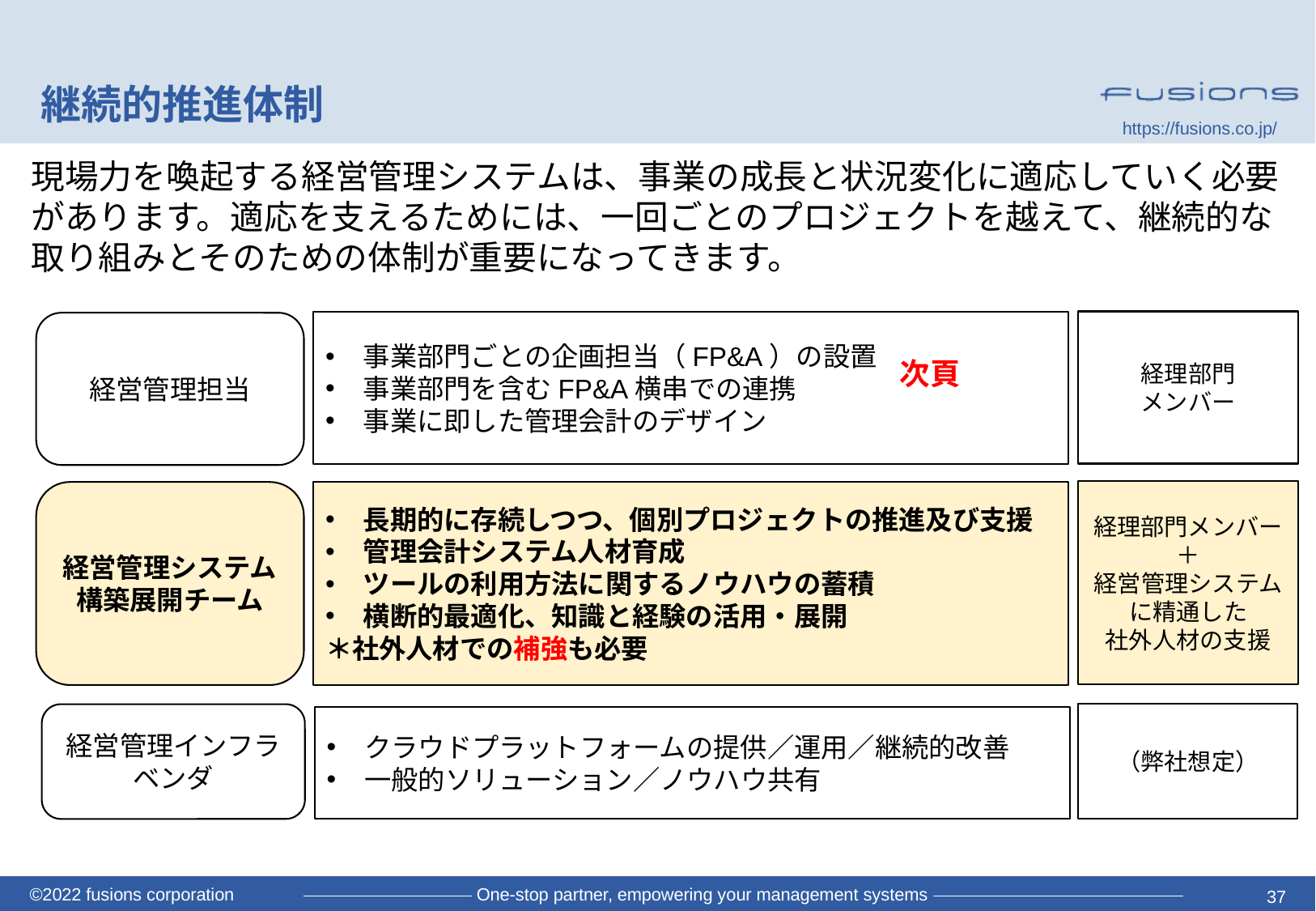

# 継続的推進体制
現場力を喚起する経営管理システムは、事業の成長と状況変化に適応していく必要があります。適応を支えるためには、一回ごとのプロジェクトを越えて、継続的な取り組みとそのための体制が重要になってきます。
経理部門
メンバー
事業部門ごとの企画担当（FP&A）の設置
事業部門を含むFP&A横串での連携
事業に即した管理会計のデザイン
経営管理担当
次頁
経理部門メンバー
＋
経営管理システムに精通した
社外人材の支援
経営管理システム
構築展開チーム
長期的に存続しつつ、個別プロジェクトの推進及び支援
管理会計システム人材育成
ツールの利用方法に関するノウハウの蓄積
横断的最適化、知識と経験の活用・展開
＊社外人材での補強も必要
（弊社想定）
経営管理インフラ
ベンダ
クラウドプラットフォームの提供／運用／継続的改善
一般的ソリューション／ノウハウ共有